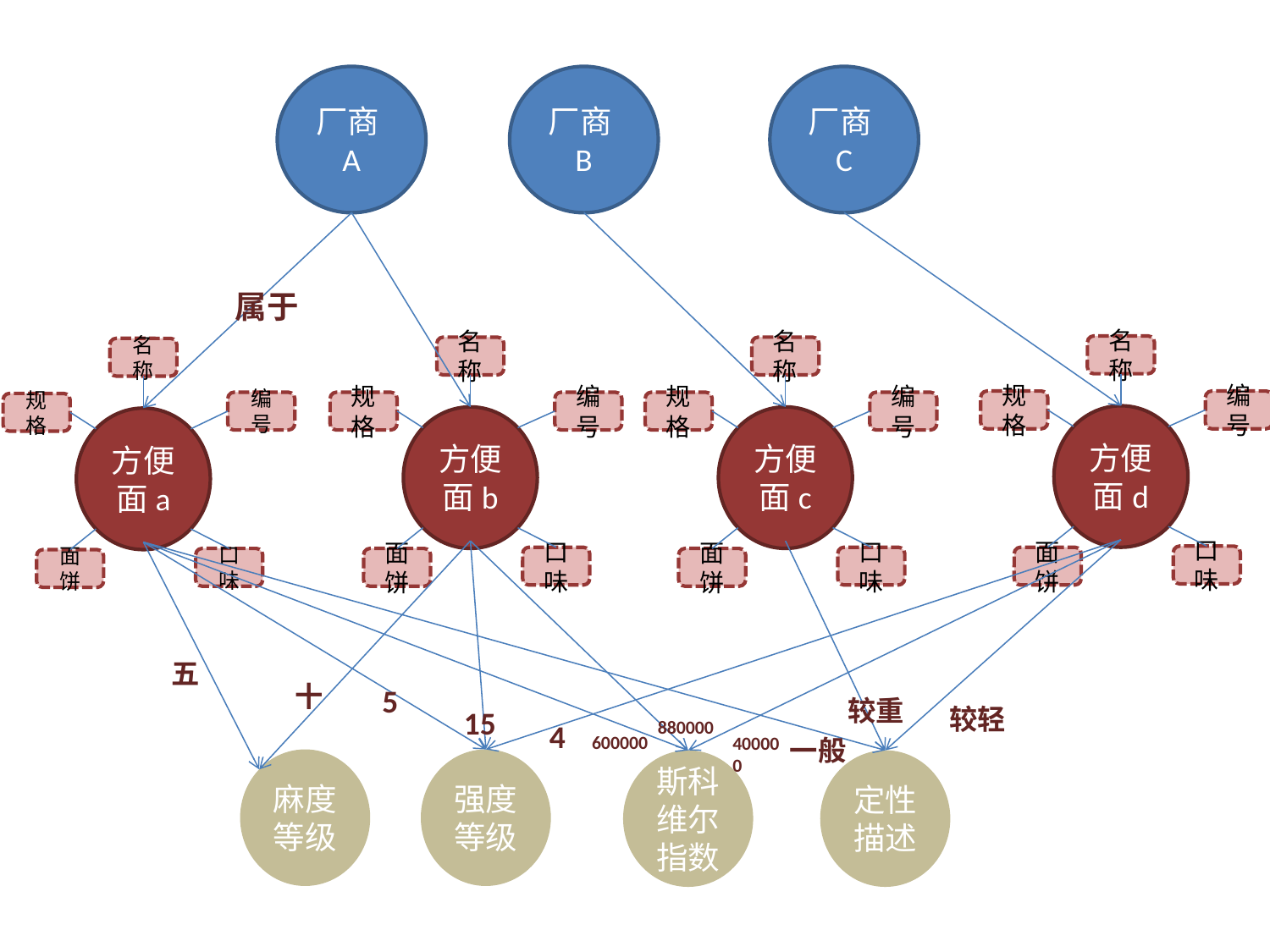

厂商A
厂商B
厂商C
属于
名称
名称
名称
名称
规格
编号
编号
规格
编号
规格
编号
规格
方便面d
方便面b
方便面c
方便面a
口味
口味
口味
面饼
口味
面饼
面饼
面饼
五
十
5
较重
较轻
15
880000
4
600000
400000
一般
麻度等级
强度等级
斯科维尔指数
定性描述